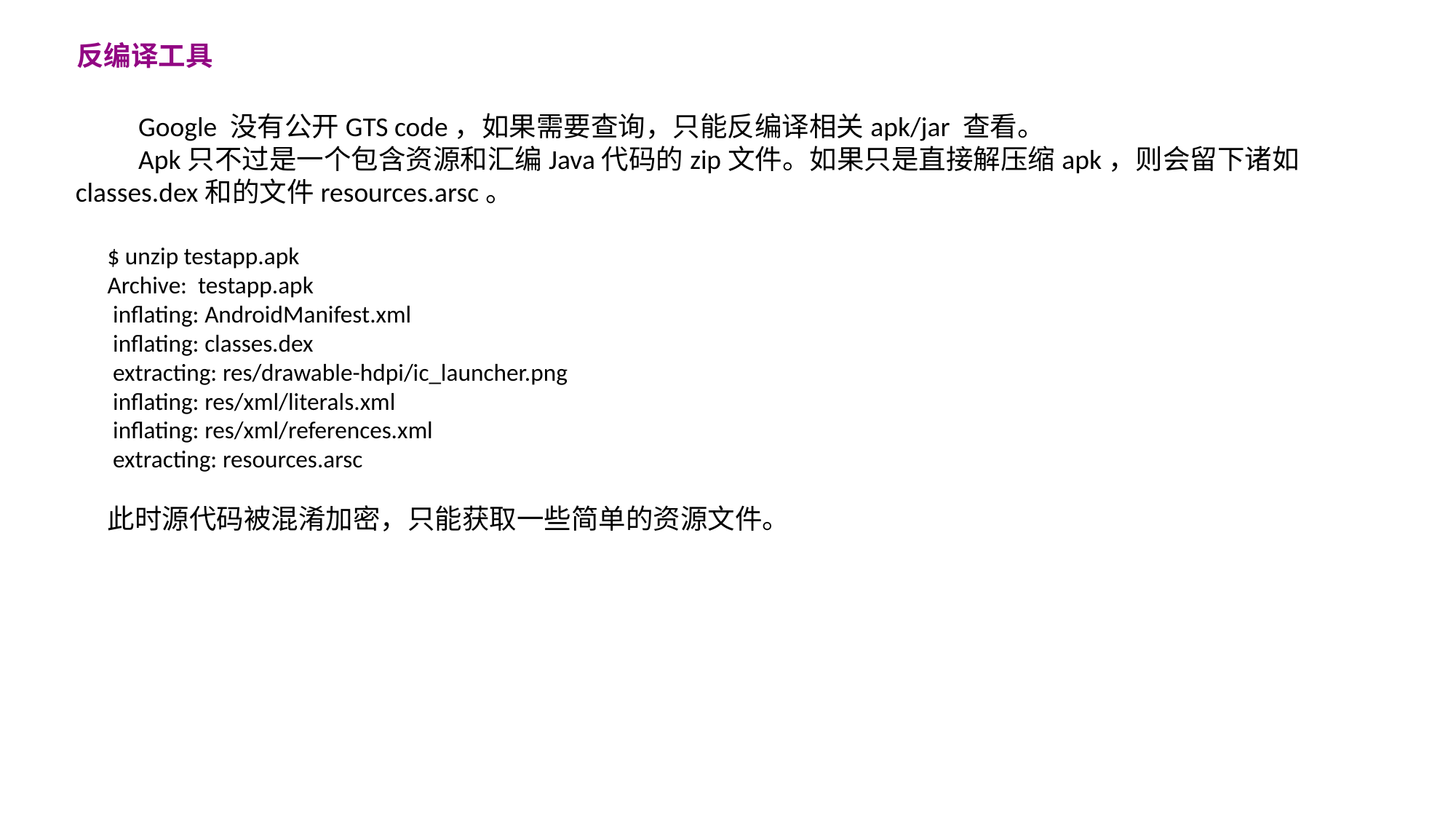

反编译工具
     Google 没有公开GTS code，如果需要查询，只能反编译相关apk/jar 查看。
     Apk只不过是一个包含资源和汇编Java代码的zip文件。如果只是直接解压缩apk，则会留下诸如classes.dex和的文件resources.arsc。

$ unzip testapp.apk
Archive:  testapp.apk
 inflating: AndroidManifest.xml
 inflating: classes.dex
 extracting: res/drawable-hdpi/ic_launcher.png
 inflating: res/xml/literals.xml
 inflating: res/xml/references.xml
 extracting: resources.arsc

此时源代码被混淆加密，只能获取一些简单的资源文件。